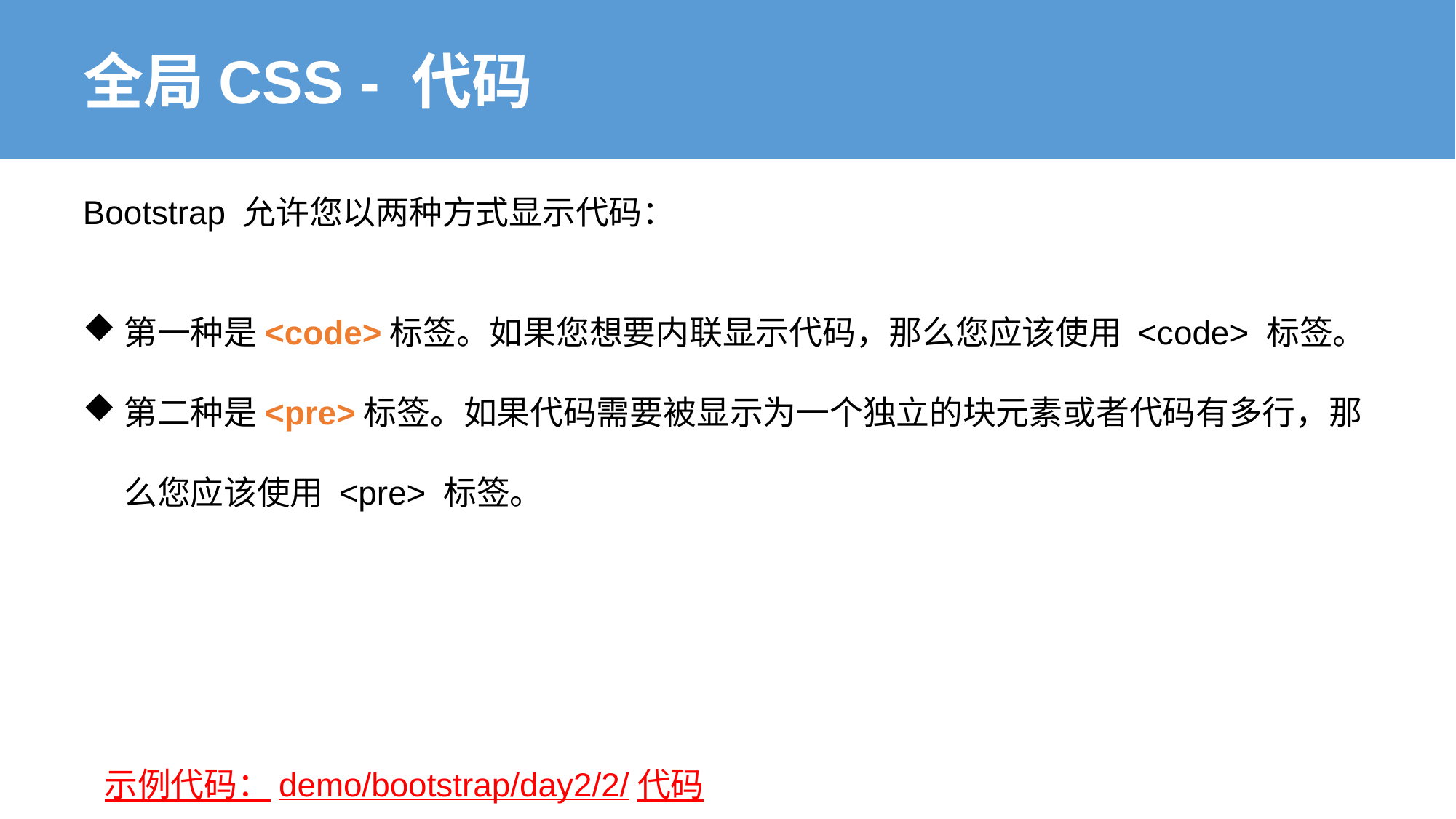

# 全局CSS - 代码
Bootstrap 允许您以两种方式显示代码：

第一种是<code>标签。如果您想要内联显示代码，那么您应该使用 <code> 标签。
第二种是<pre>标签。如果代码需要被显示为一个独立的块元素或者代码有多行，那么您应该使用 <pre> 标签。
示例代码：demo/bootstrap/day2/2/代码